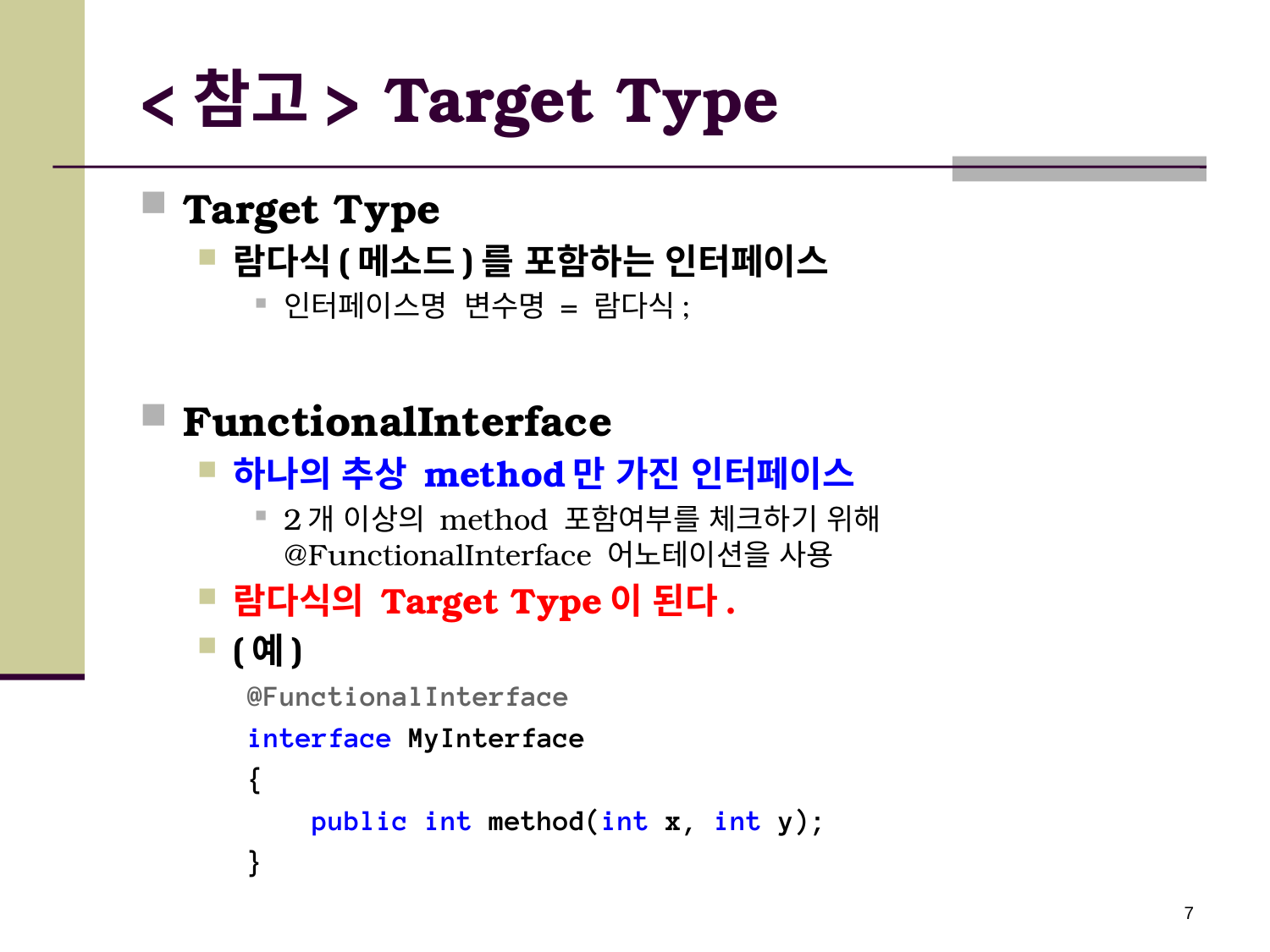

# <참고> Target Type
Target Type
람다식(메소드)를 포함하는 인터페이스
인터페이스명  변수명 = 람다식;

FunctionalInterface
하나의 추상 method만 가진 인터페이스
2개 이상의 method 포함여부를 체크하기 위해 @FunctionalInterface 어노테이션을 사용
람다식의 Target Type이 된다.
(예)
@FunctionalInterface
interface MyInterface
{
    public int method(int x, int y);
}
7